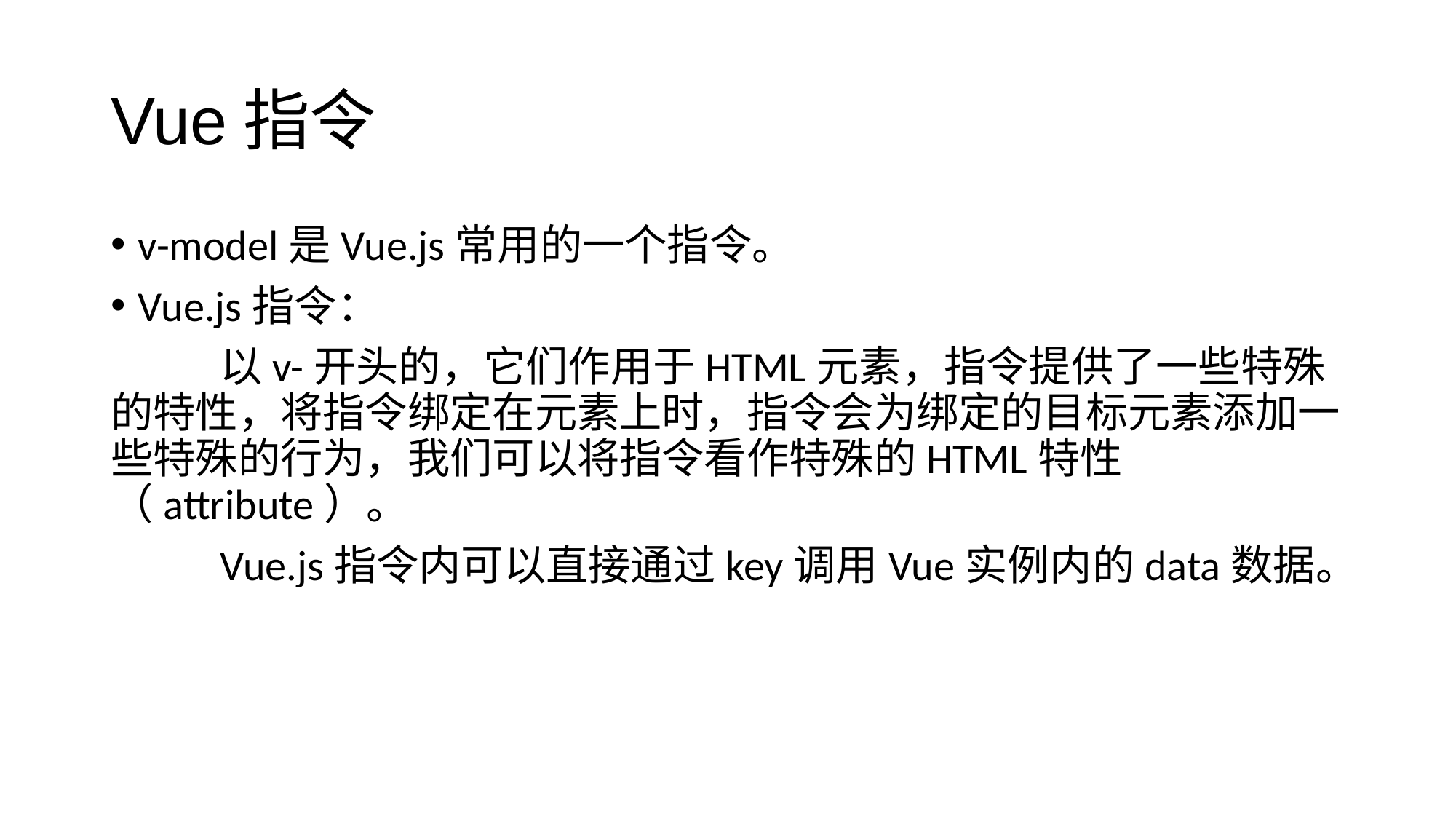

# Vue指令
v-model是Vue.js常用的一个指令。
Vue.js指令：
	以v-开头的，它们作用于HTML元素，指令提供了一些特殊的特性，将指令绑定在元素上时，指令会为绑定的目标元素添加一些特殊的行为，我们可以将指令看作特殊的HTML特性（attribute）。
	Vue.js指令内可以直接通过key调用Vue实例内的data数据。